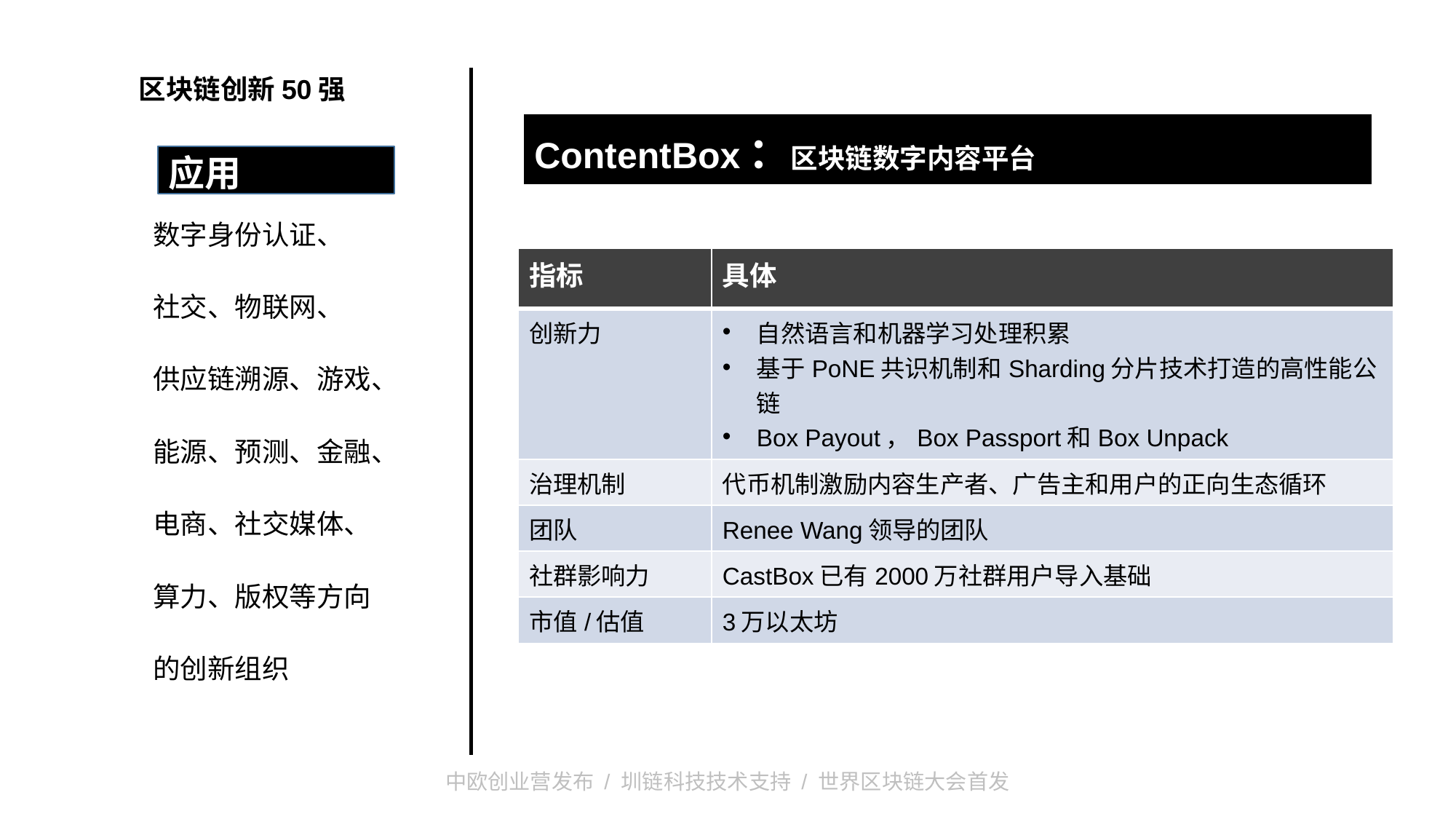

区块链创新50强
| ContentBox：区块链数字内容平台 |
| --- |
|  |
应用
数字身份认证、
社交、物联网、
供应链溯源、游戏、
能源、预测、金融、
电商、社交媒体、
算力、版权等方向
的创新组织
| 指标 | 具体 |
| --- | --- |
| 创新力 | 自然语言和机器学习处理积累 基于PoNE共识机制和Sharding分片技术打造的高性能公链 Box Payout，Box Passport和Box Unpack |
| 治理机制 | 代币机制激励内容生产者、广告主和用户的正向生态循环 |
| 团队 | Renee Wang领导的团队 |
| 社群影响力 | CastBox已有2000万社群用户导入基础 |
| 市值/估值 | 3万以太坊 |
中欧创业营发布 / 圳链科技技术支持 / 世界区块链大会首发